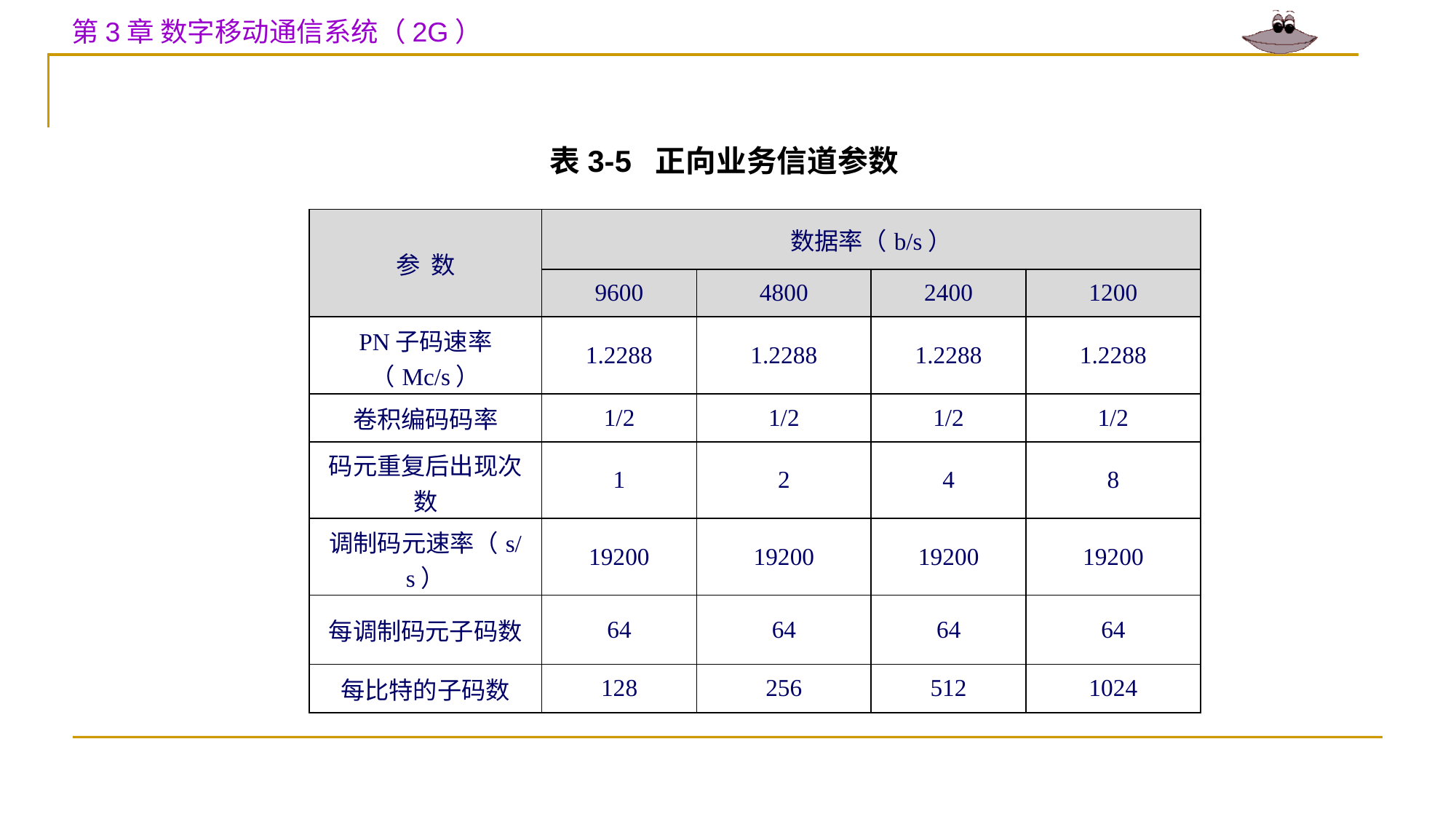

表3-5  正向业务信道参数
| 参 数 | 数据率（b/s） |  |  |  |
| --- | --- | --- | --- | --- |
|  | 9600 | 4800 | 2400 | 1200 |
| PN子码速率（Mc/s） | 1.2288 | 1.2288 | 1.2288 | 1.2288 |
| 卷积编码码率 | 1/2 | 1/2 | 1/2 | 1/2 |
| 码元重复后出现次数 | 1 | 2 | 4 | 8 |
| 调制码元速率（s/s） | 19200 | 19200 | 19200 | 19200 |
| 每调制码元子码数 | 64 | 64 | 64 | 64 |
| 每比特的子码数 | 128 | 256 | 512 | 1024 |